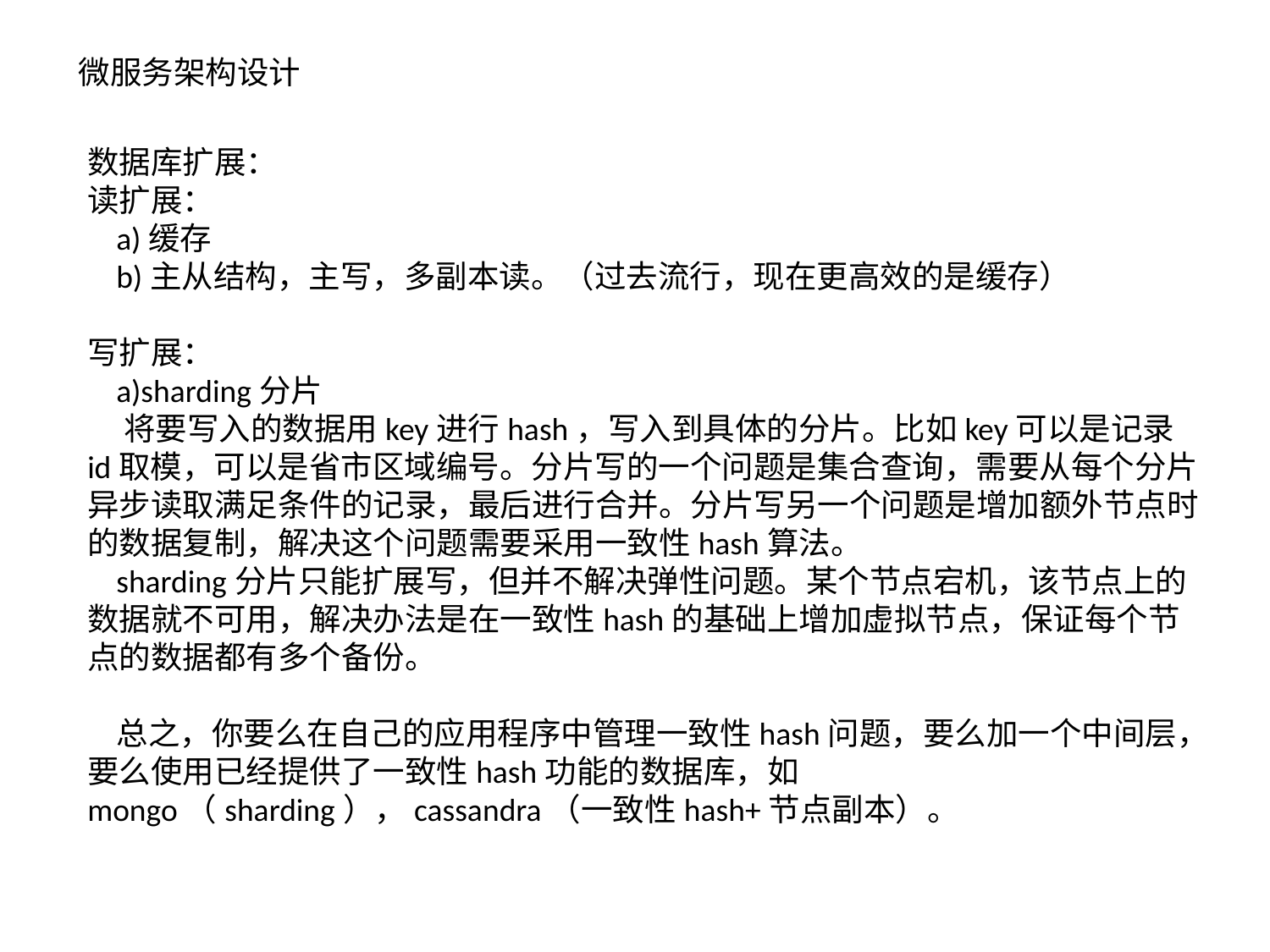

微服务架构设计
数据库扩展：
读扩展：
    a)缓存
    b)主从结构，主写，多副本读。（过去流行，现在更高效的是缓存）

写扩展：
    a)sharding分片
    将要写入的数据用key进行hash，写入到具体的分片。比如key可以是记录id取模，可以是省市区域编号。分片写的一个问题是集合查询，需要从每个分片异步读取满足条件的记录，最后进行合并。分片写另一个问题是增加额外节点时的数据复制，解决这个问题需要采用一致性hash算法。
    sharding分片只能扩展写，但并不解决弹性问题。某个节点宕机，该节点上的数据就不可用，解决办法是在一致性hash的基础上增加虚拟节点，保证每个节点的数据都有多个备份。

   总之，你要么在自己的应用程序中管理一致性hash问题，要么加一个中间层，要么使用已经提供了一致性hash功能的数据库，如mongo（sharding），cassandra（一致性hash+节点副本）。